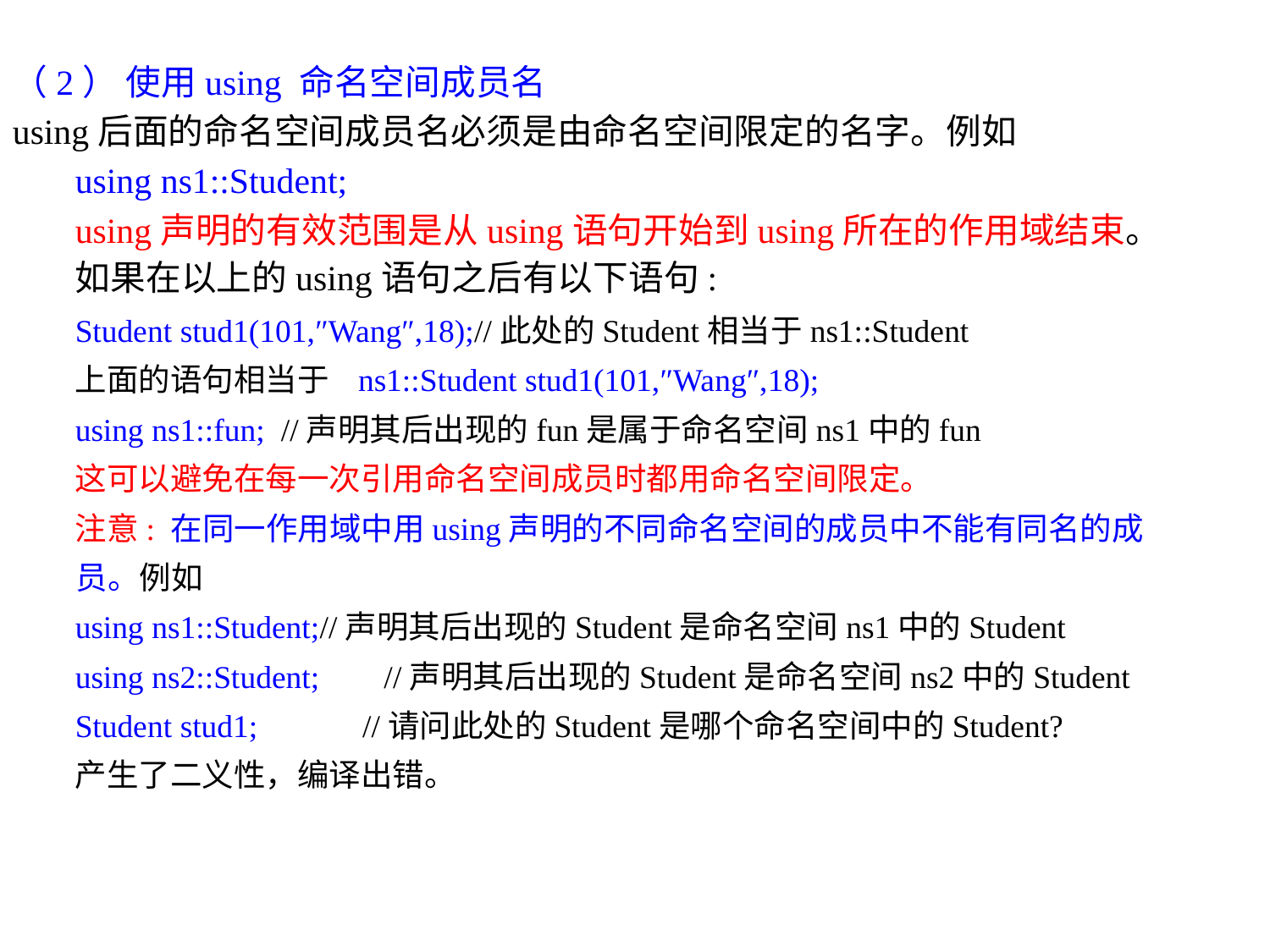

（2） 使用using 命名空间成员名
using后面的命名空间成员名必须是由命名空间限定的名字。例如
using ns1::Student;
using声明的有效范围是从using语句开始到using所在的作用域结束。
如果在以上的using语句之后有以下语句:
Student stud1(101,″Wang″,18);//此处的Student相当于ns1::Student
上面的语句相当于   ns1::Student stud1(101,″Wang″,18);
using ns1::fun;  //声明其后出现的fun是属于命名空间ns1中的fun
这可以避免在每一次引用命名空间成员时都用命名空间限定。
注意: 在同一作用域中用using声明的不同命名空间的成员中不能有同名的成员。例如
using ns1::Student;//声明其后出现的Student是命名空间ns1中的Student
using ns2::Student;        //声明其后出现的Student是命名空间ns2中的Student
Student stud1;             //请问此处的Student是哪个命名空间中的Student?
产生了二义性，编译出错。